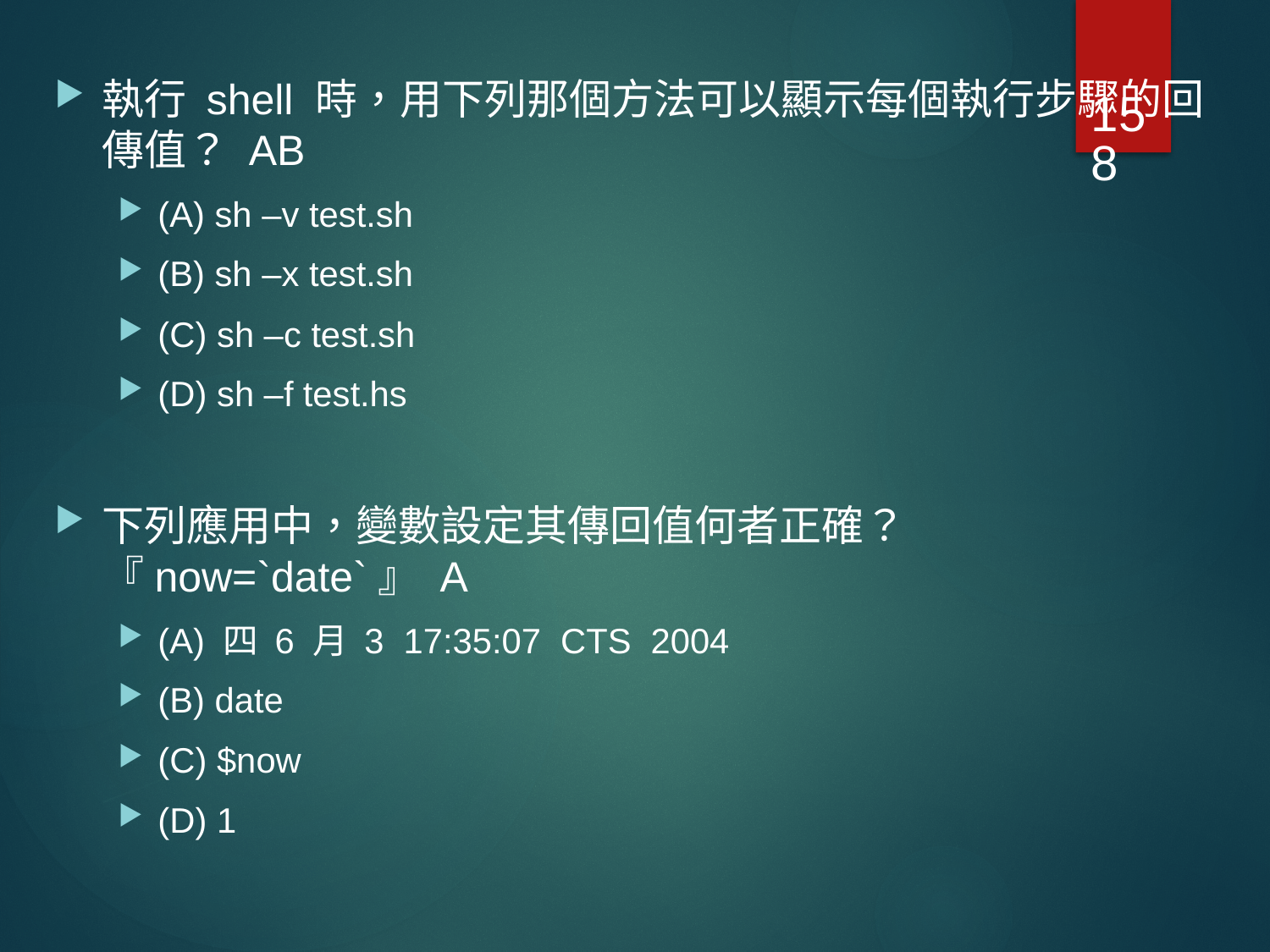

158
執行 shell 時，用下列那個方法可以顯示每個執行步驟的回傳值？ AB
(A) sh –v test.sh
(B) sh –x test.sh
(C) sh –c test.sh
(D) sh –f test.hs

下列應用中，變數設定其傳回值何者正確？『now=`date`』 A
(A) 四 6 月 3  17:35:07  CTS  2004
(B) date
(C) $now
(D) 1